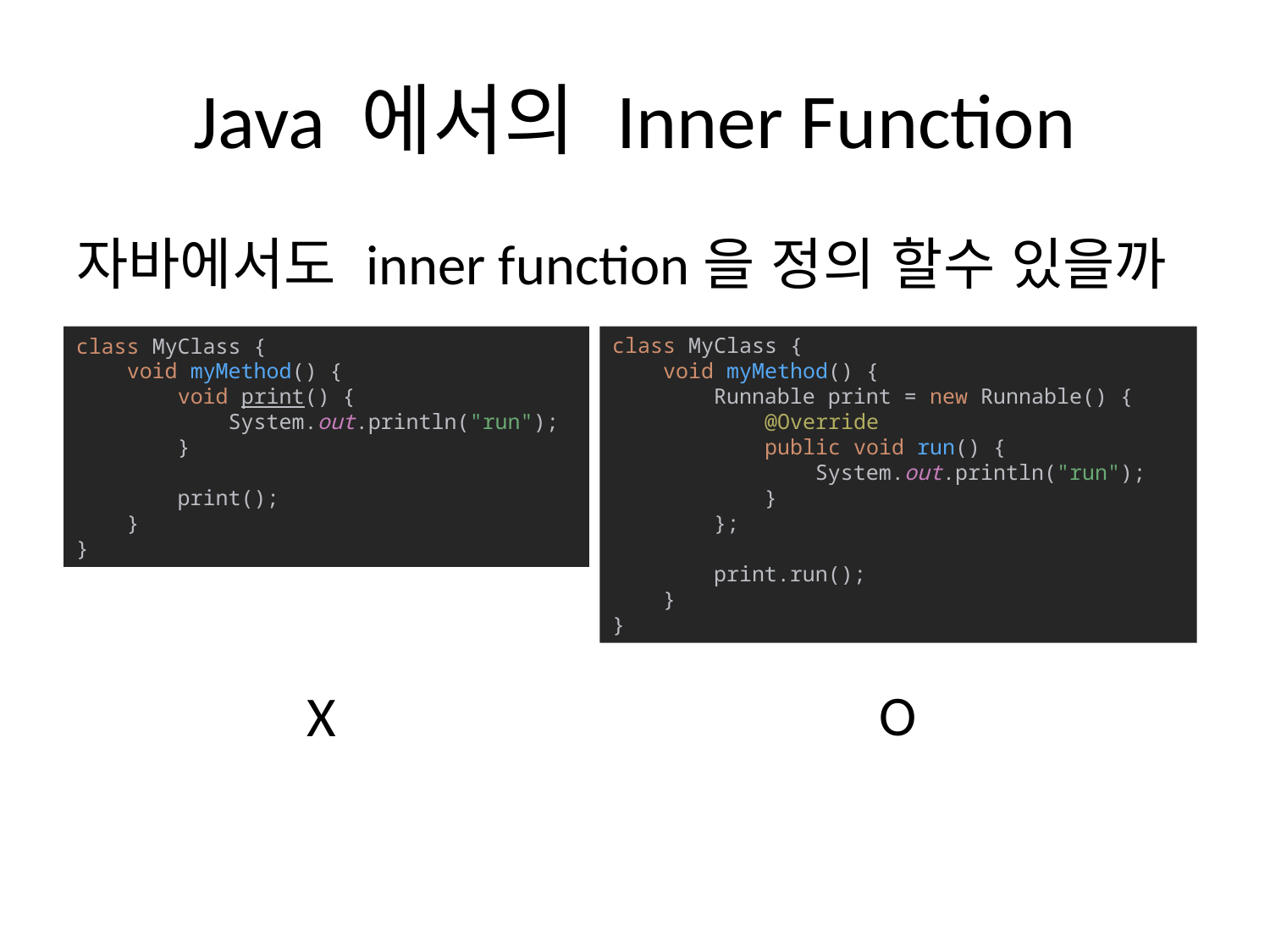

# Java 에서의 Inner Function
자바에서도 inner function을 정의 할수 있을까
class MyClass {
    void myMethod() {
        void print() {
            System.out.println("run");
        }
        print();
    }
}
class MyClass {
    void myMethod() {
        Runnable print = new Runnable() {
            @Override
            public void run() {
                System.out.println("run");
            }
        };
        print.run();
    }
}
O
X